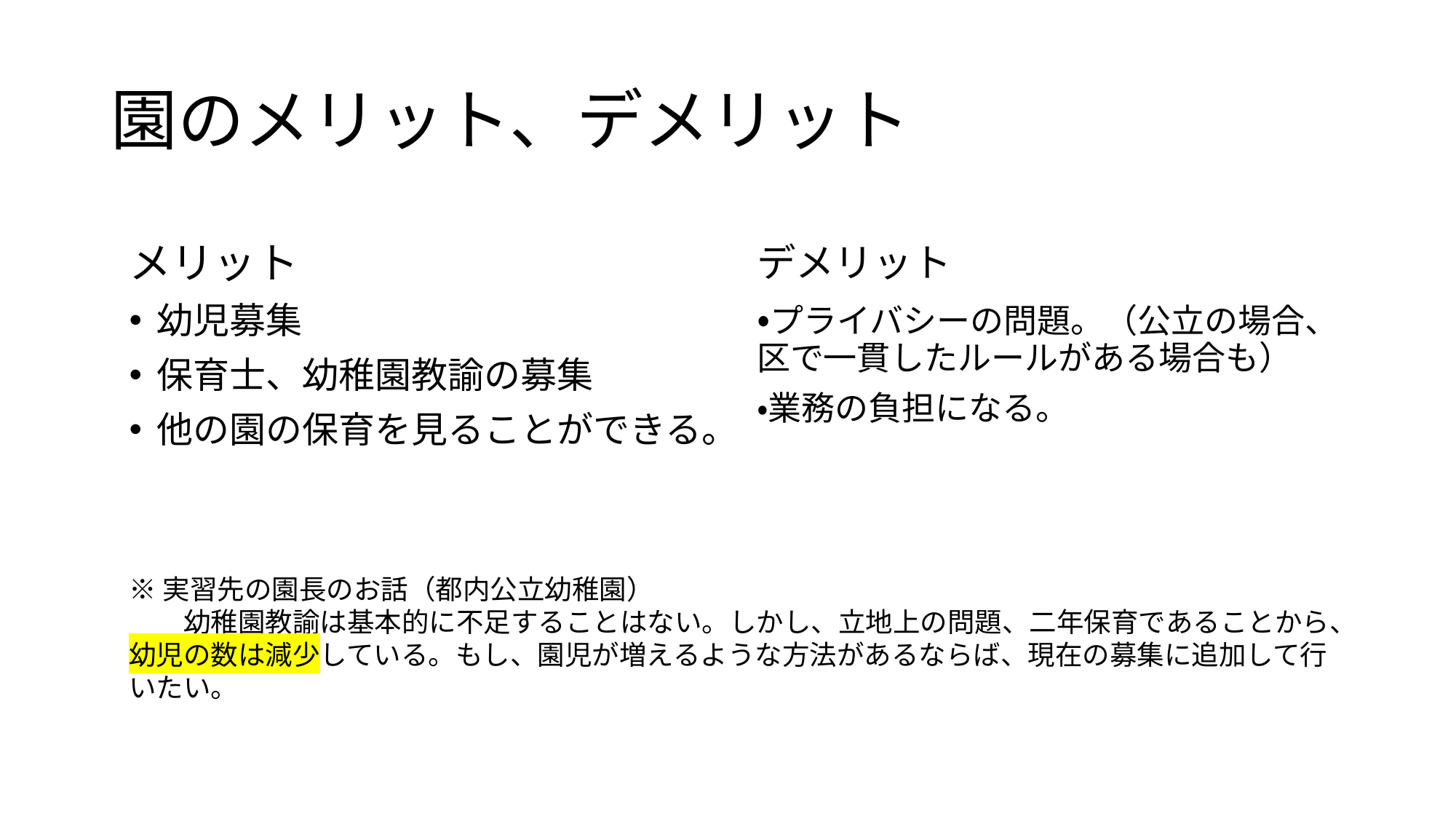

# 園のメリット、デメリット
メリット
幼児募集
保育士、幼稚園教諭の募集
他の園の保育を見ることができる。
デメリット
・プライバシーの問題。（公立の場合、区で一貫したルールがある場合も）
・業務の負担になる。
※実習先の園長のお話（都内公立幼稚園）
　　幼稚園教諭は基本的に不足することはない。しかし、立地上の問題、二年保育であることから、幼児の数は減少している。もし、園児が増えるような方法があるならば、現在の募集に追加して行いたい。